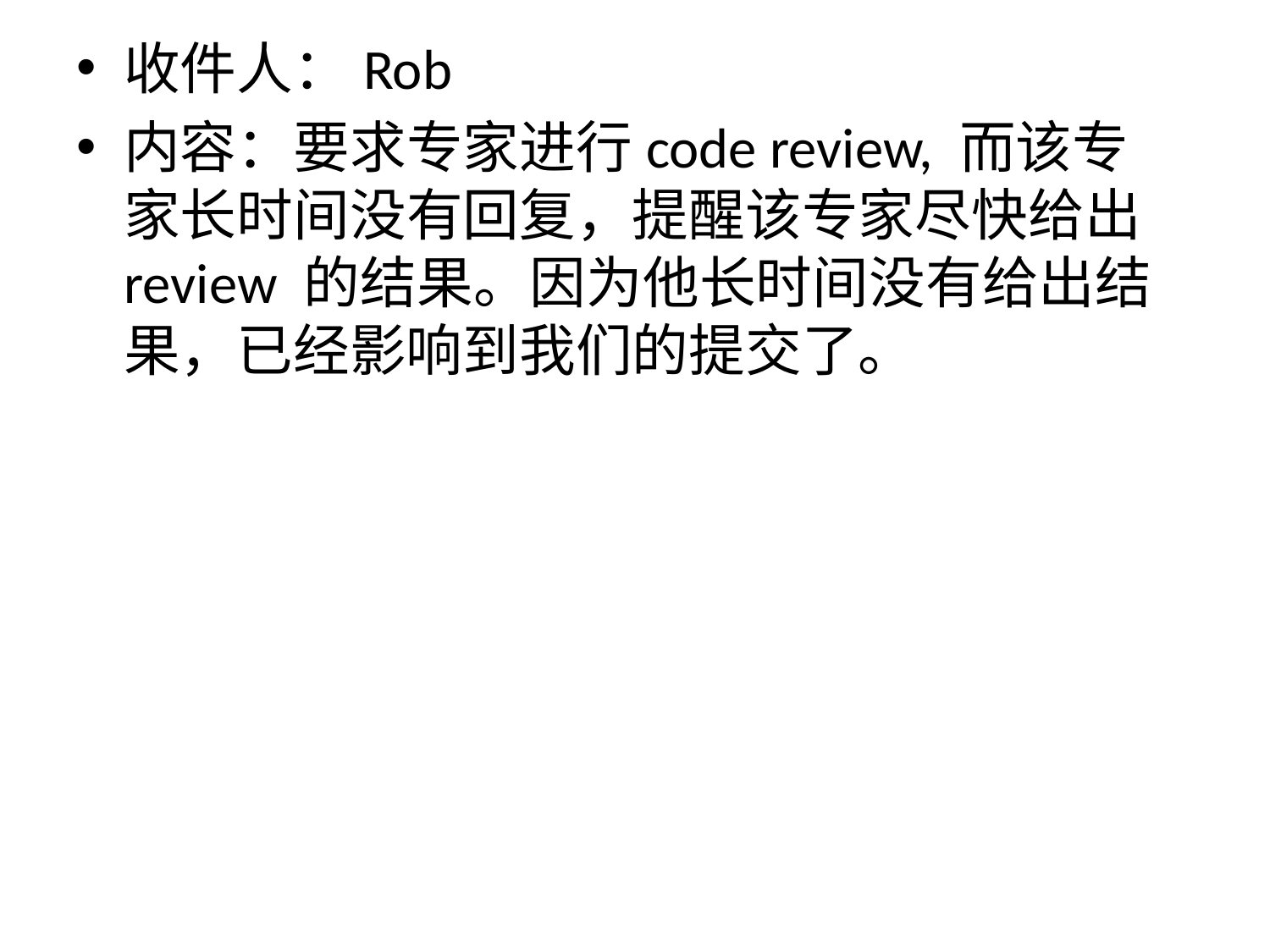

收件人：Rob
内容：要求专家进行code review, 而该专家长时间没有回复，提醒该专家尽快给出review 的结果。因为他长时间没有给出结果，已经影响到我们的提交了。